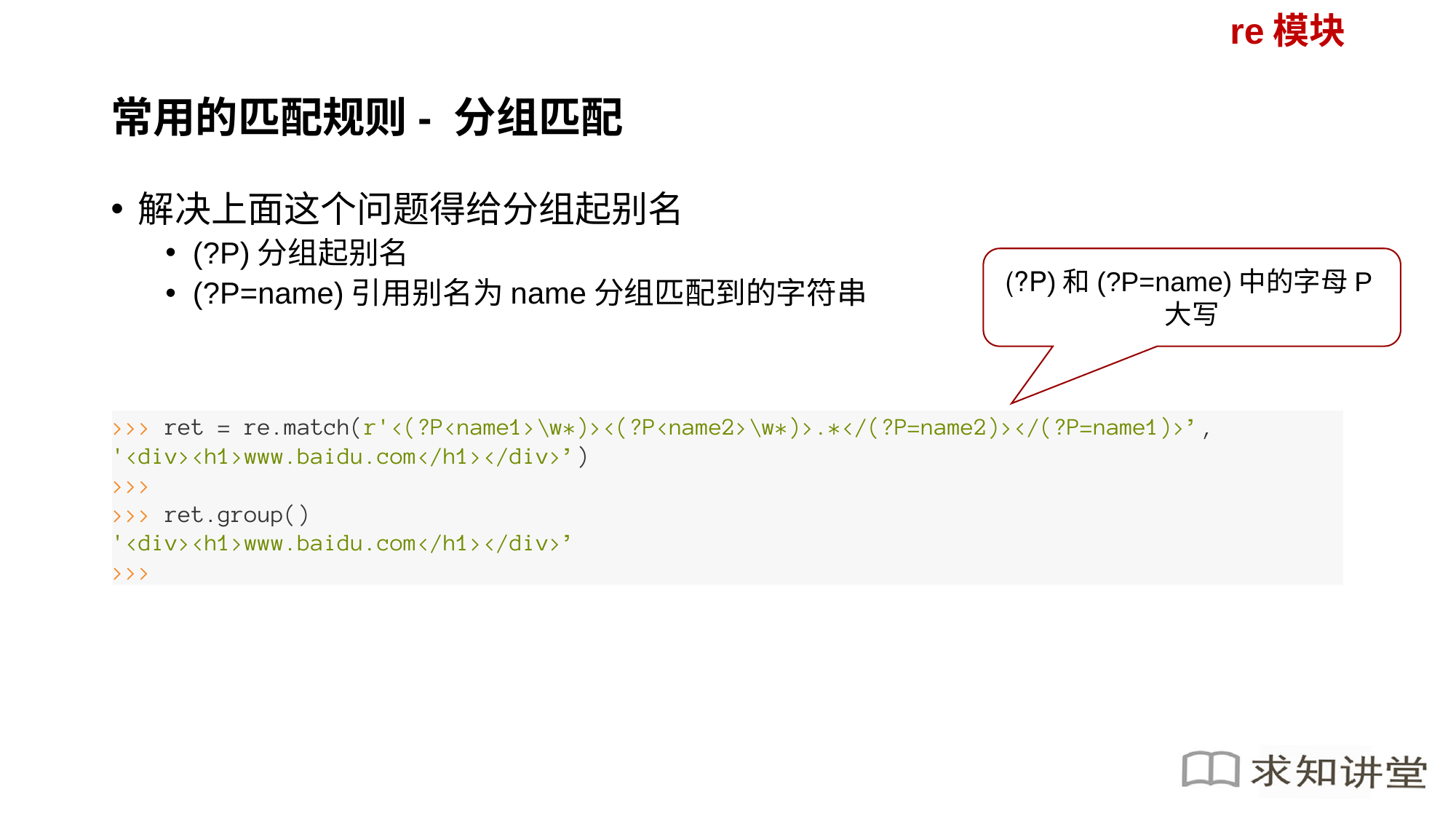

re模块
# 常用的匹配规则- 分组匹配
解决上面这个问题得给分组起别名
(?P)分组起别名
(?P=name)引用别名为name分组匹配到的字符串

(?P)和(?P=name)中的字母P大写
>>> ret = re.match(r'<(?P<name1>\w*)><(?P<name2>\w*)>.*</(?P=name2)></(?P=name1)>’,
'<div><h1>www.baidu.com</h1></div>’)
>>>
>>> ret.group()
'<div><h1>www.baidu.com</h1></div>’
>>>